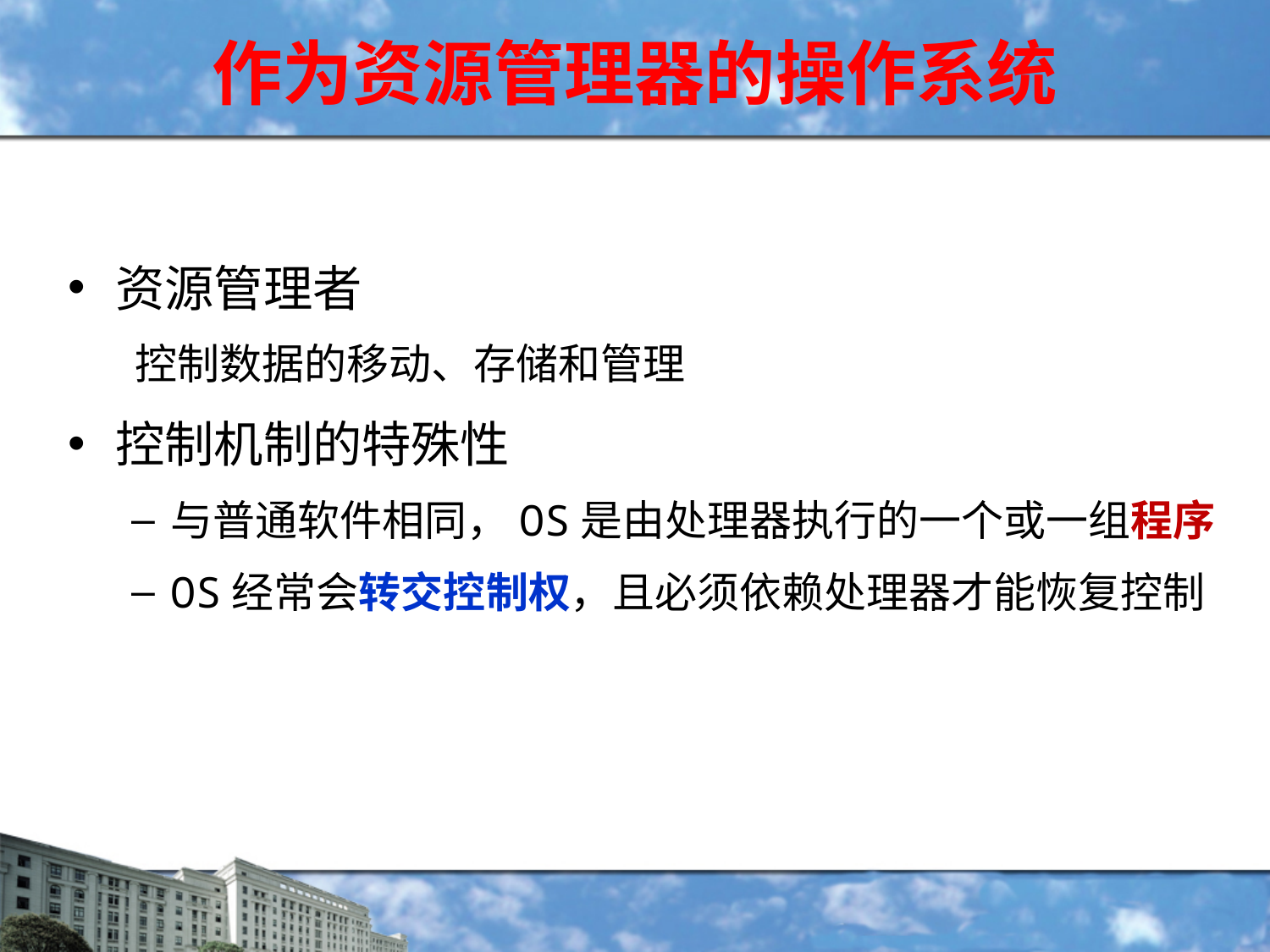

# 作为资源管理器的操作系统
资源管理者
      控制数据的移动、存储和管理
控制机制的特殊性
与普通软件相同，OS是由处理器执行的一个或一组程序
OS经常会转交控制权，且必须依赖处理器才能恢复控制